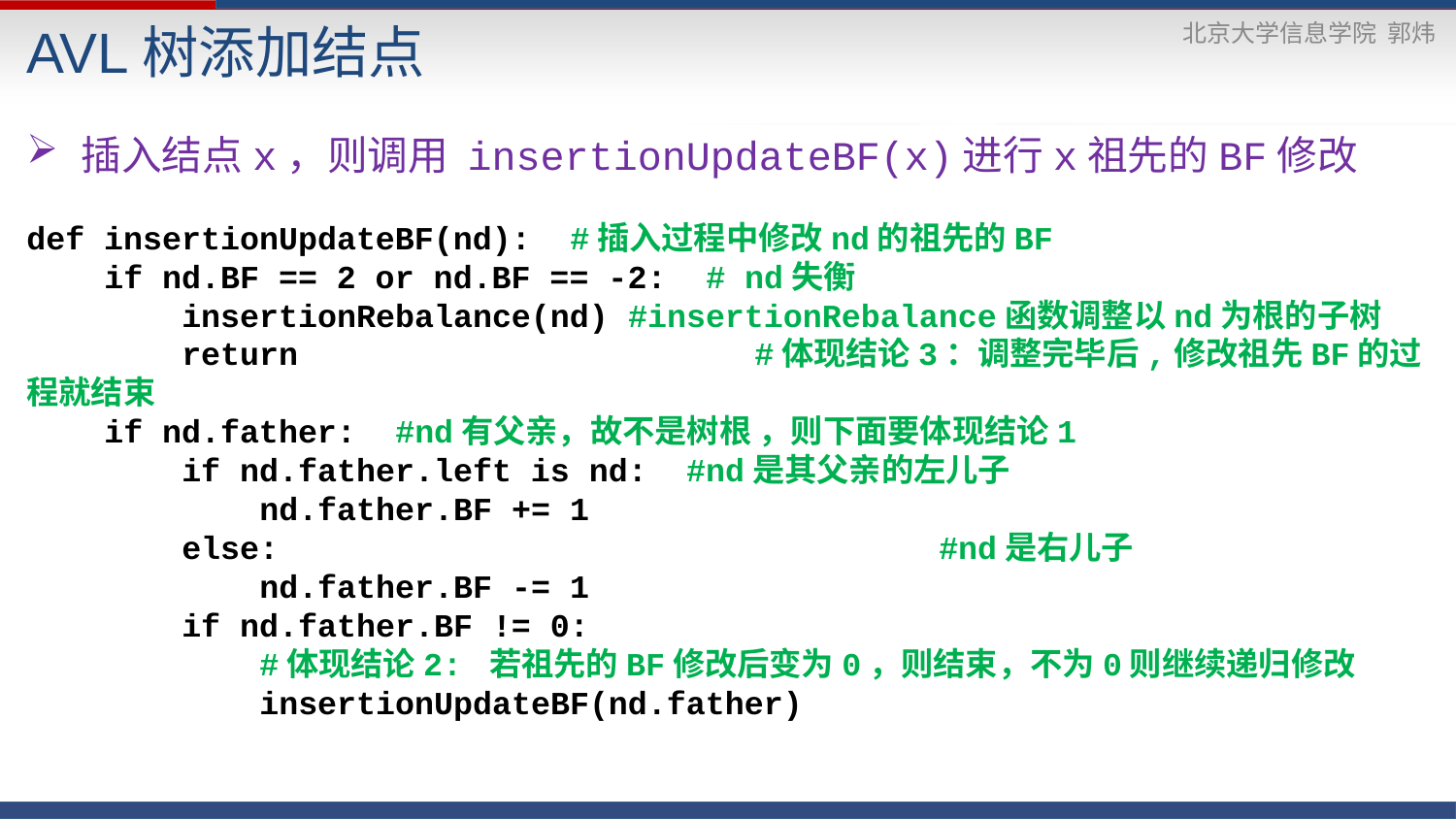

AVL树添加结点
插入结点x，则调用 insertionUpdateBF(x)进行x祖先的BF修改

def insertionUpdateBF(nd):  #插入过程中修改nd的祖先的BF
    if nd.BF == 2 or nd.BF == -2:  # nd失衡
        insertionRebalance(nd) #insertionRebalance函数调整以nd为根的子树
        return 			#体现结论3：调整完毕后,修改祖先BF的过程就结束
    if nd.father:  #nd有父亲，故不是树根 ，则下面要体现结论1
        if nd.father.left is nd:  #nd是其父亲的左儿子
            nd.father.BF += 1
        else:					  #nd是右儿子
            nd.father.BF -= 1
        if nd.father.BF != 0:
            #体现结论2: 若祖先的BF修改后变为0，则结束，不为0则继续递归修改
            insertionUpdateBF(nd.father)

32